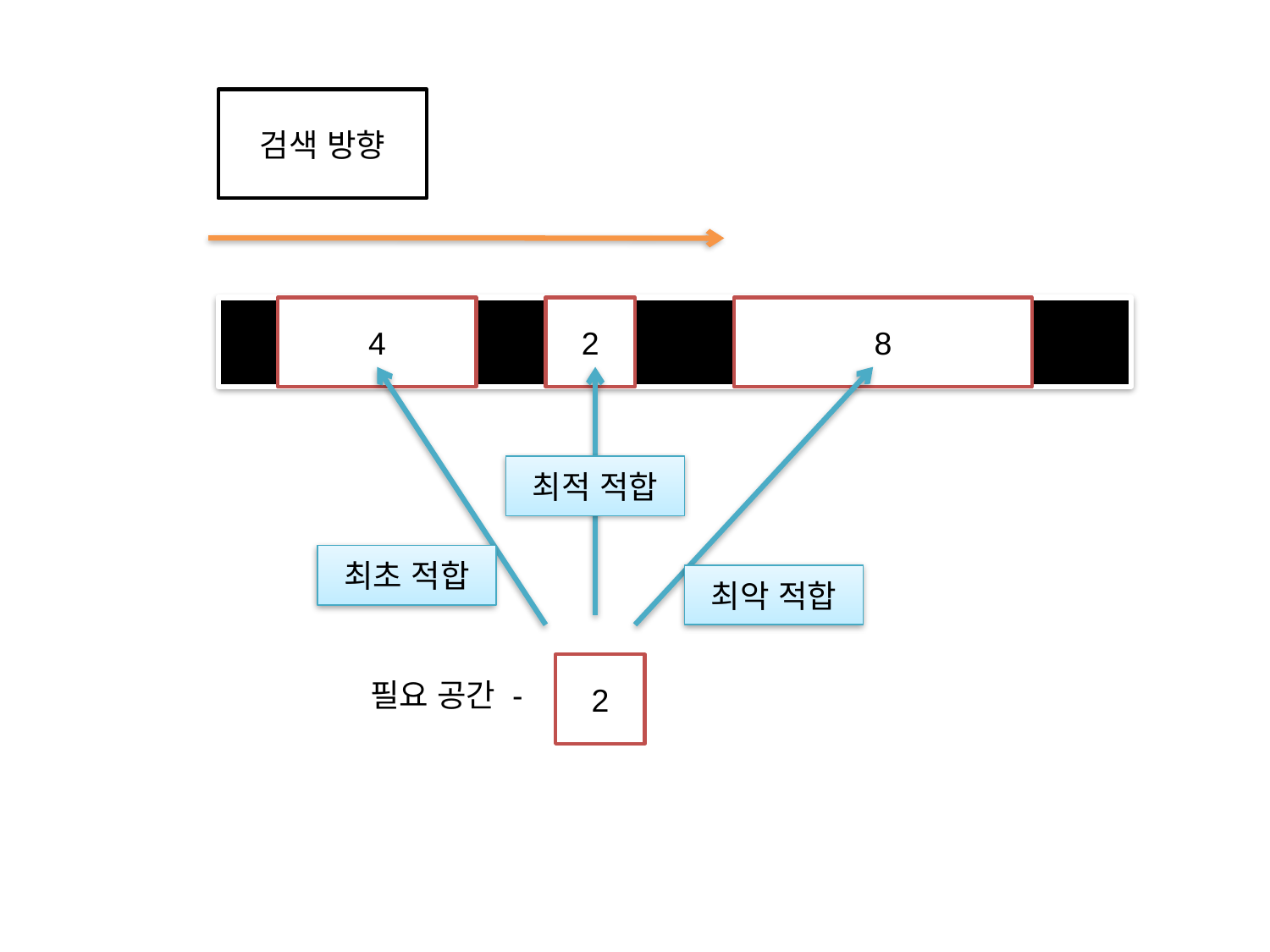

검색 방향

4
2
8
최적 적합
최초 적합
최악 적합
필요 공간 -
2